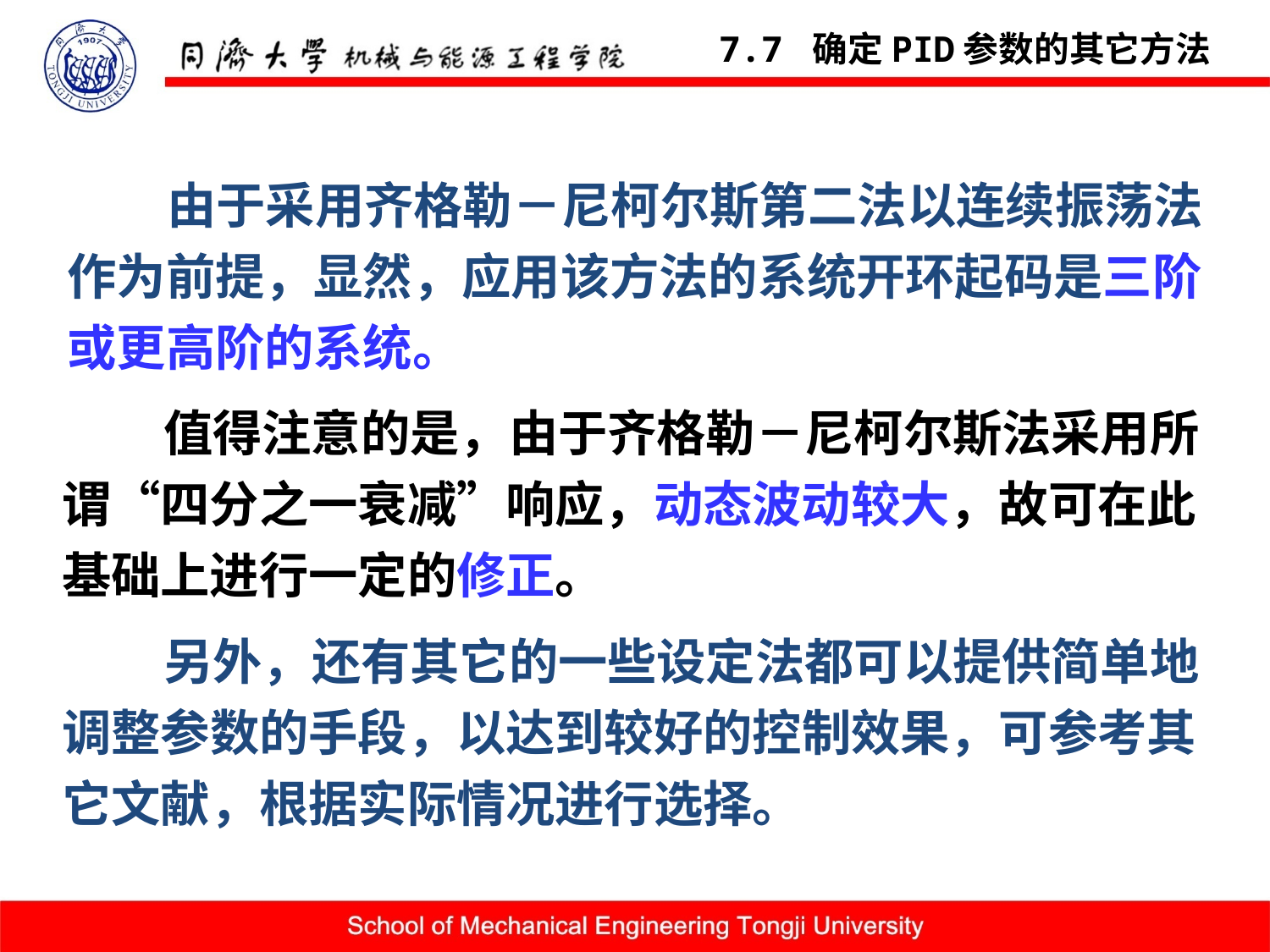

7.7 确定PID参数的其它方法
        由于采用齐格勒－尼柯尔斯第二法以连续振荡法作为前提，显然，应用该方法的系统开环起码是三阶或更高阶的系统。
        值得注意的是，由于齐格勒－尼柯尔斯法采用所谓“四分之一衰减”响应，动态波动较大，故可在此基础上进行一定的修正。

        另外，还有其它的一些设定法都可以提供简单地调整参数的手段，以达到较好的控制效果，可参考其它文献，根据实际情况进行选择。